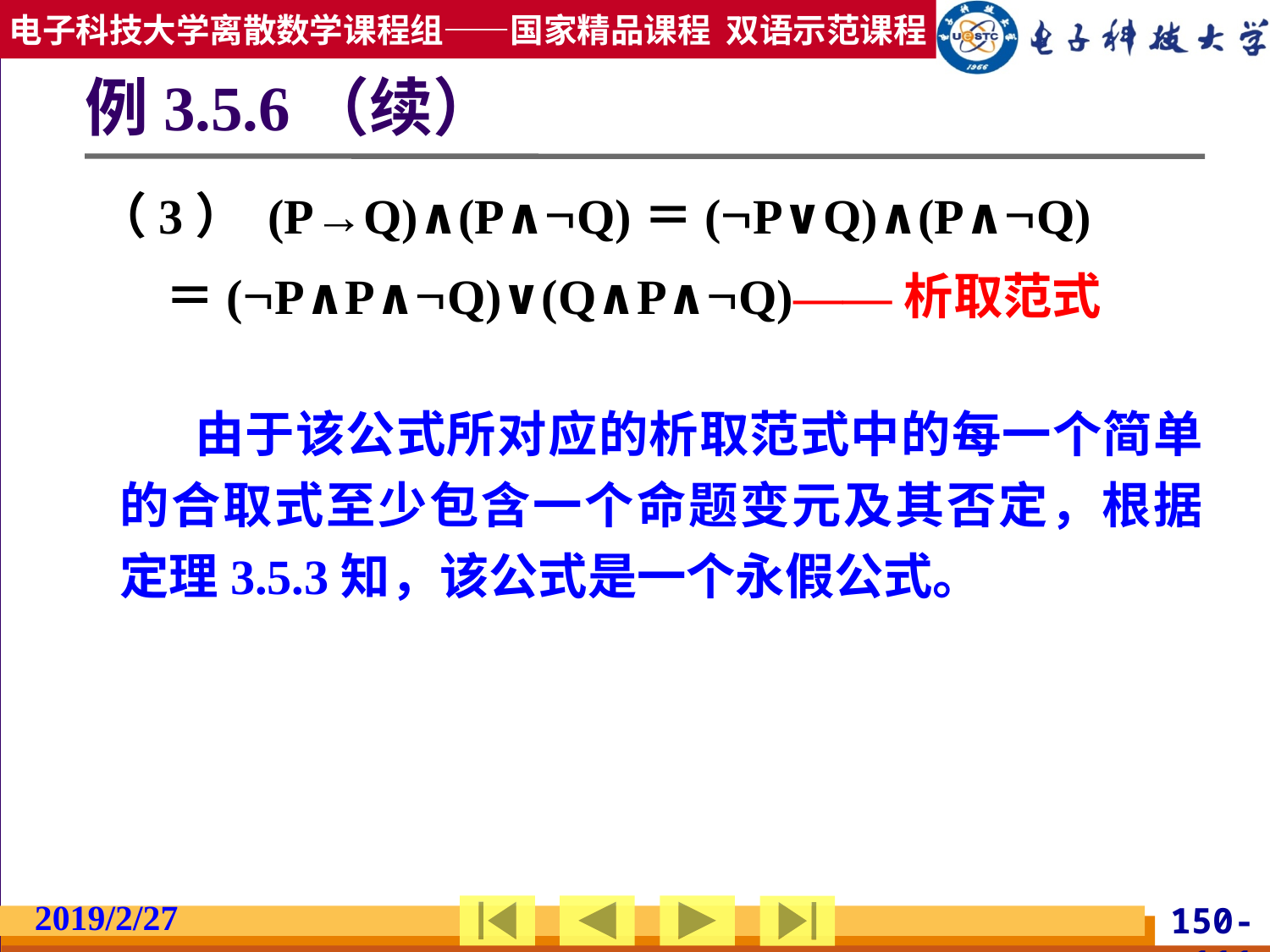

# 例3.5.6（续）
（3） (P→Q)∧(P∧¬Q)＝(¬P∨Q)∧(P∧¬Q)
     ＝(¬P∧P∧¬Q)∨(Q∧P∧¬Q)——析取范式
     由于该公式所对应的析取范式中的每一个简单的合取式至少包含一个命题变元及其否定，根据定理3.5.3知，该公式是一个永假公式。
2019/2/27